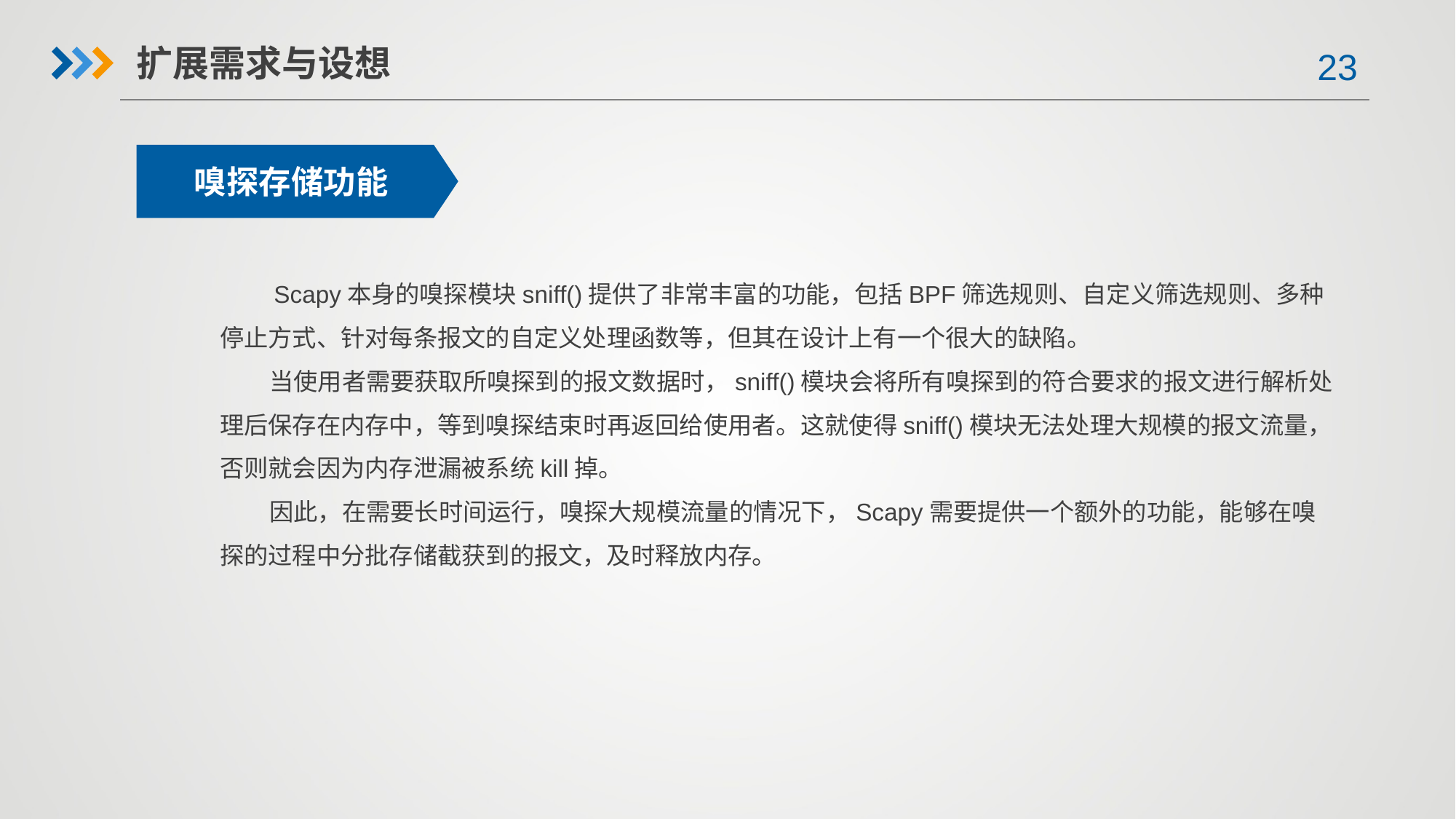

扩展需求与设想

嗅探存储功能
        Scapy本身的嗅探模块sniff()提供了非常丰富的功能，包括BPF筛选规则、自定义筛选规则、多种停止方式、针对每条报文的自定义处理函数等，但其在设计上有一个很大的缺陷。
        当使用者需要获取所嗅探到的报文数据时，sniff()模块会将所有嗅探到的符合要求的报文进行解析处理后保存在内存中，等到嗅探结束时再返回给使用者。这就使得sniff()模块无法处理大规模的报文流量，否则就会因为内存泄漏被系统kill掉。
        因此，在需要长时间运行，嗅探大规模流量的情况下，Scapy需要提供一个额外的功能，能够在嗅探的过程中分批存储截获到的报文，及时释放内存。